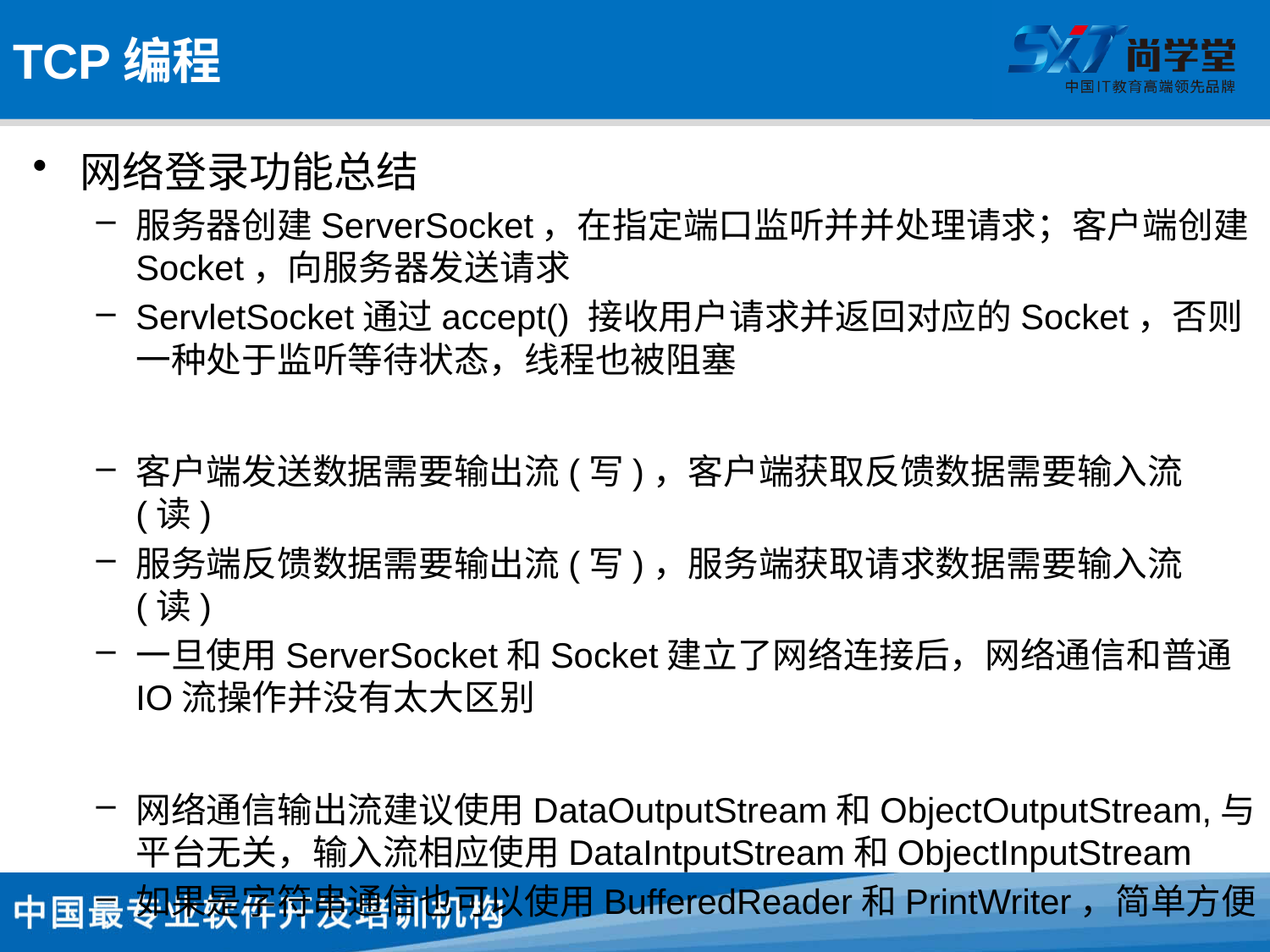

# TCP编程
网络登录功能总结
服务器创建ServerSocket，在指定端口监听并并处理请求；客户端创建Socket，向服务器发送请求
ServletSocket通过accept() 接收用户请求并返回对应的Socket，否则一种处于监听等待状态，线程也被阻塞

客户端发送数据需要输出流(写)，客户端获取反馈数据需要输入流(读)
服务端反馈数据需要输出流(写)，服务端获取请求数据需要输入流(读)
一旦使用ServerSocket和Socket建立了网络连接后，网络通信和普通IO流操作并没有太大区别

网络通信输出流建议使用DataOutputStream和ObjectOutputStream,与平台无关，输入流相应使用DataIntputStream和ObjectInputStream
如果是字符串通信也可以使用BufferedReader和PrintWriter，简单方便